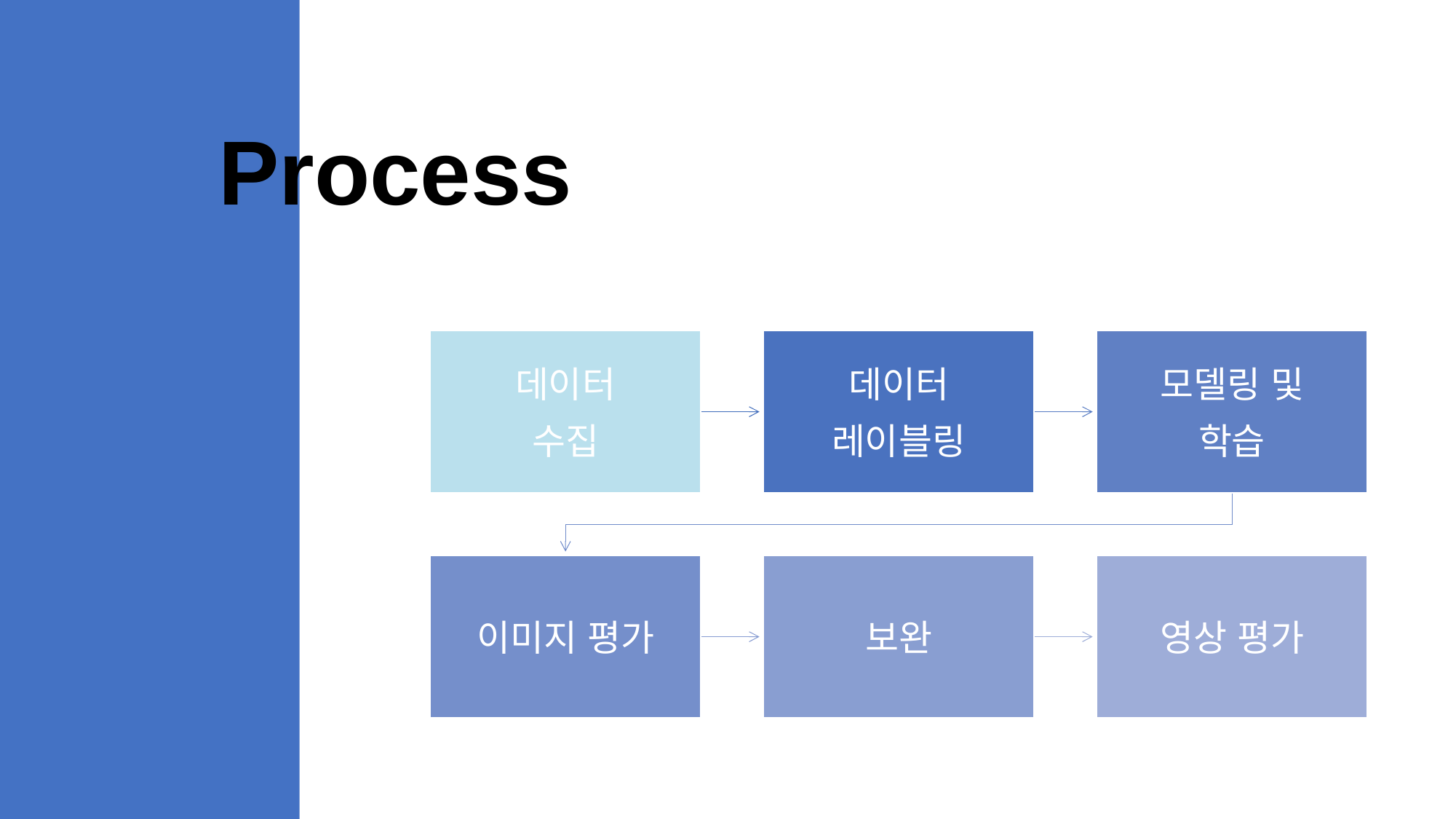

Process

데이터
수집

데이터
레이블링

모델링 및
학습

이미지 평가

보완
영상 평가